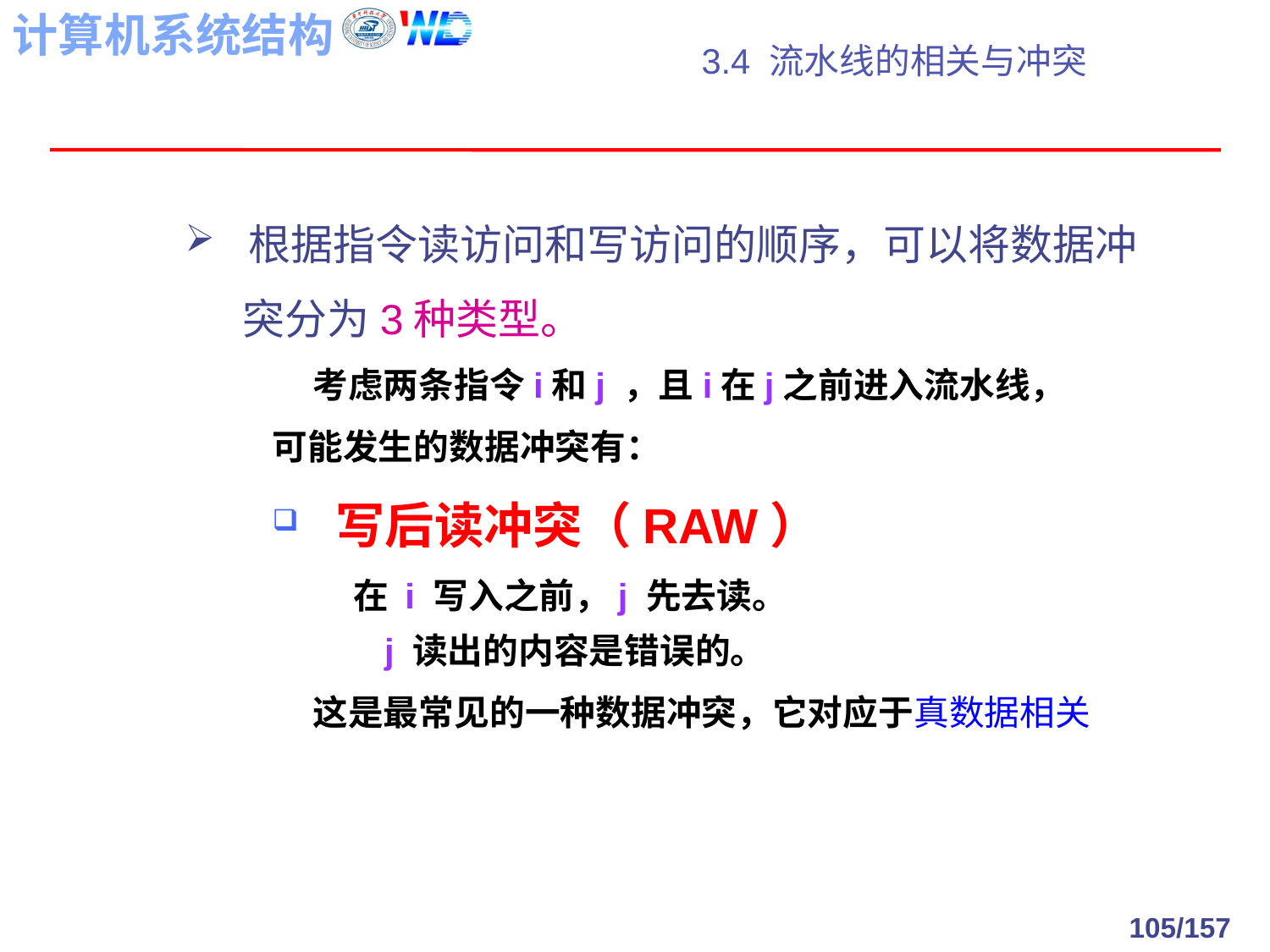

# 3.4 流水线的相关与冲突
根据指令读访问和写访问的顺序，可以将数据冲
     突分为3种类型。
    考虑两条指令i和j ，且i在j之前进入流水线，
可能发生的数据冲突有：
写后读冲突（RAW）
         在 i 写入之前，j 先去读。
     j 读出的内容是错误的。
    这是最常见的一种数据冲突，它对应于真数据相关